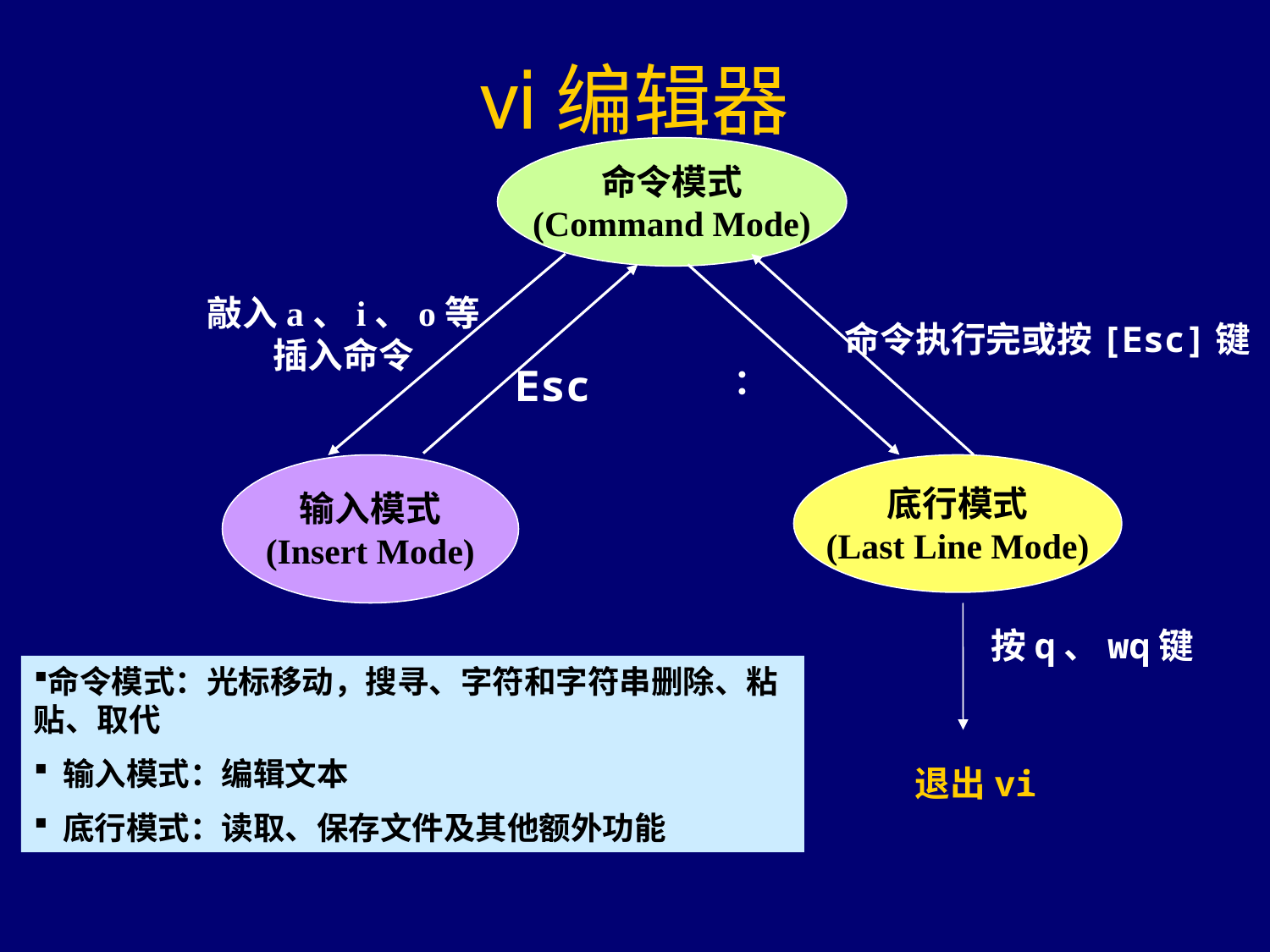

# vi编辑器

命令模式
(Command Mode)

敲入a、i、o等
插入命令
命令执行完或按[Esc]键
：
Esc
输入模式
(Insert Mode)
底行模式
(Last Line Mode)

按q、wq键
命令模式：光标移动，搜寻、字符和字符串删除、粘贴、取代
 输入模式：编辑文本
 底行模式：读取、保存文件及其他额外功能
退出vi
26